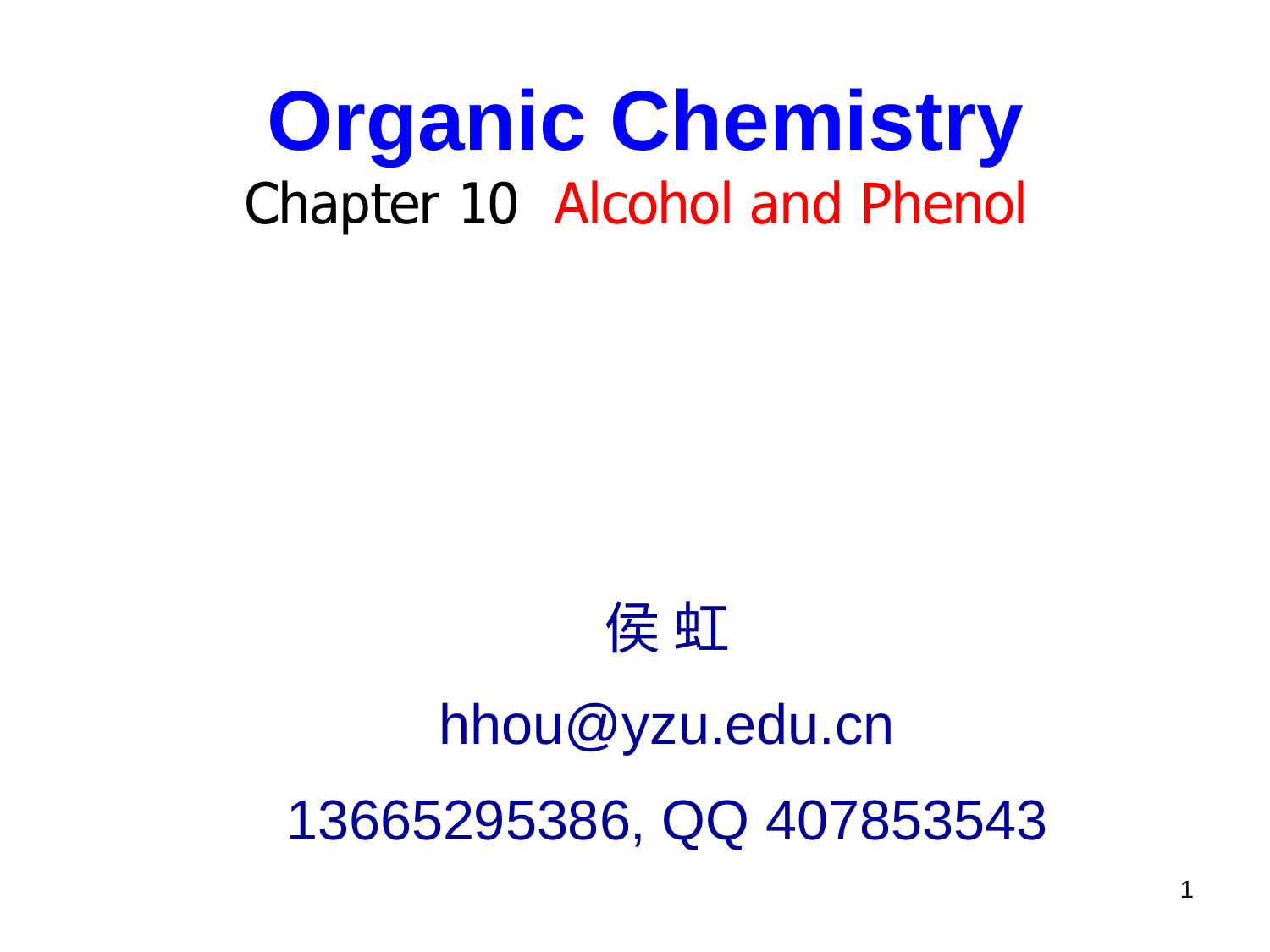

Organic Chemistry
Chapter 10  Alcohol and Phenol
侯 虹
hhou@yzu.edu.cn
13665295386, QQ 407853543
1